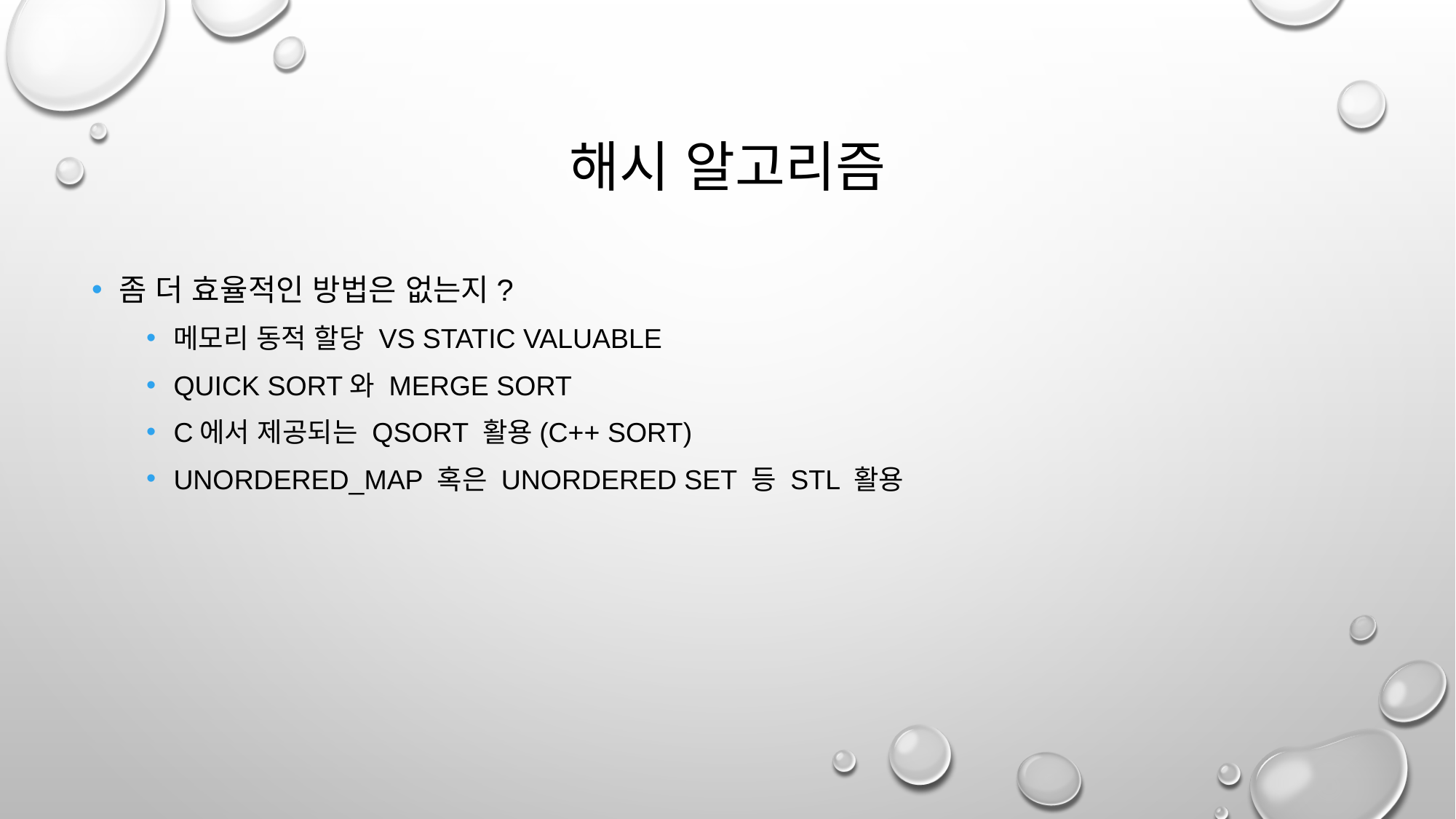

# 해시 알고리즘
좀 더 효율적인 방법은 없는지?
메모리 동적 할당 vs static valuable
Quick Sort와 Merge Sort
C에서 제공되는 QSORT 활용(C++ sort)
Unordered_Map 혹은 Unordered Set 등 STL 활용